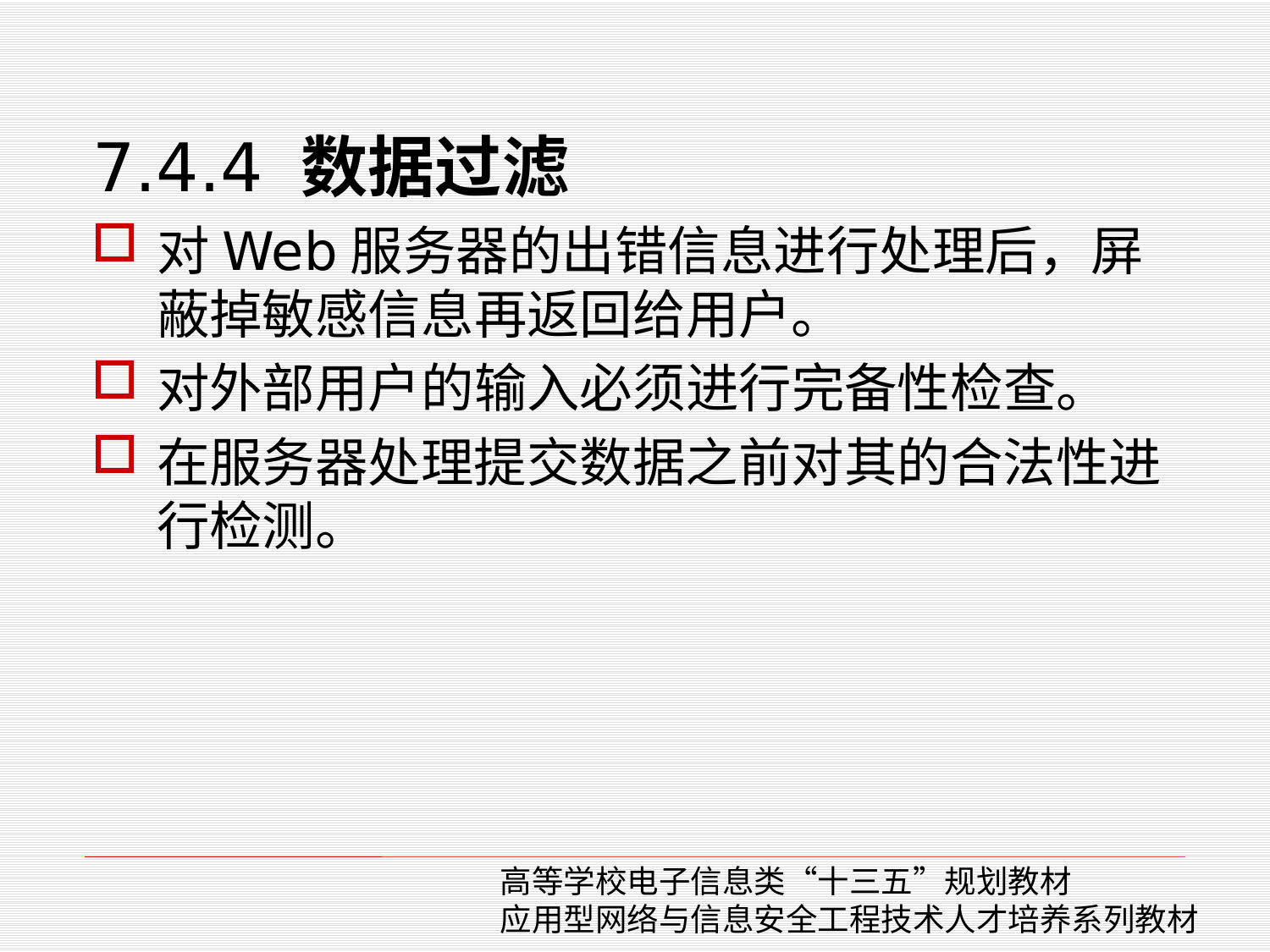

# 7.4.4 数据过滤
对Web服务器的出错信息进行处理后，屏蔽掉敏感信息再返回给用户。
对外部用户的输入必须进行完备性检查。
在服务器处理提交数据之前对其的合法性进行检测。

高等学校电子信息类“十三五”规划教材
应用型网络与信息安全工程技术人才培养系列教材